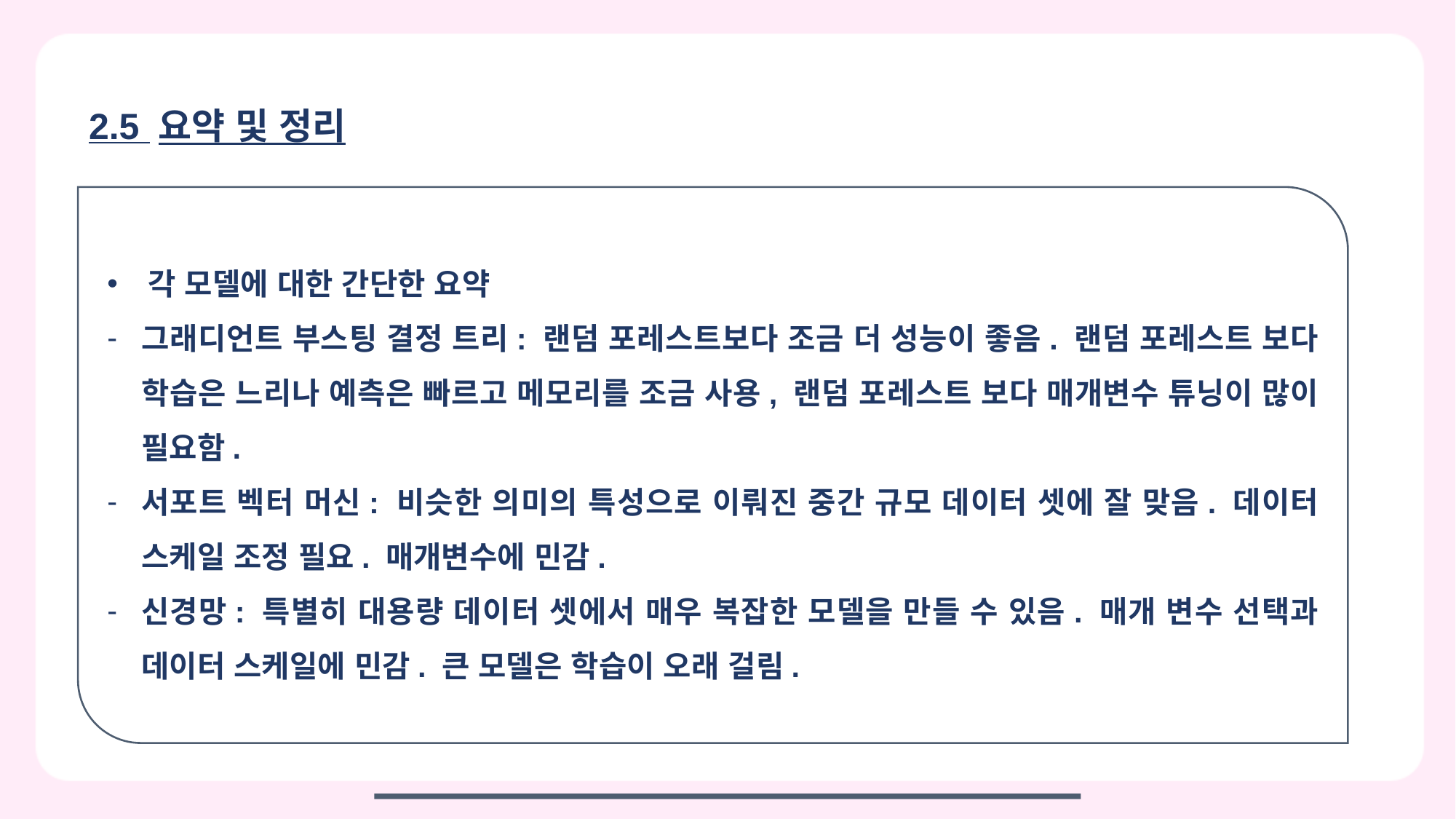

2.5 요약 및 정리
각 모델에 대한 간단한 요약
그래디언트 부스팅 결정 트리: 랜덤 포레스트보다 조금 더 성능이 좋음. 랜덤 포레스트 보다 학습은 느리나 예측은 빠르고 메모리를 조금 사용, 랜덤 포레스트 보다 매개변수 튜닝이 많이 필요함.
서포트 벡터 머신: 비슷한 의미의 특성으로 이뤄진 중간 규모 데이터 셋에 잘 맞음. 데이터 스케일 조정 필요. 매개변수에 민감.
신경망: 특별히 대용량 데이터 셋에서 매우 복잡한 모델을 만들 수 있음. 매개 변수 선택과 데이터 스케일에 민감. 큰 모델은 학습이 오래 걸림.